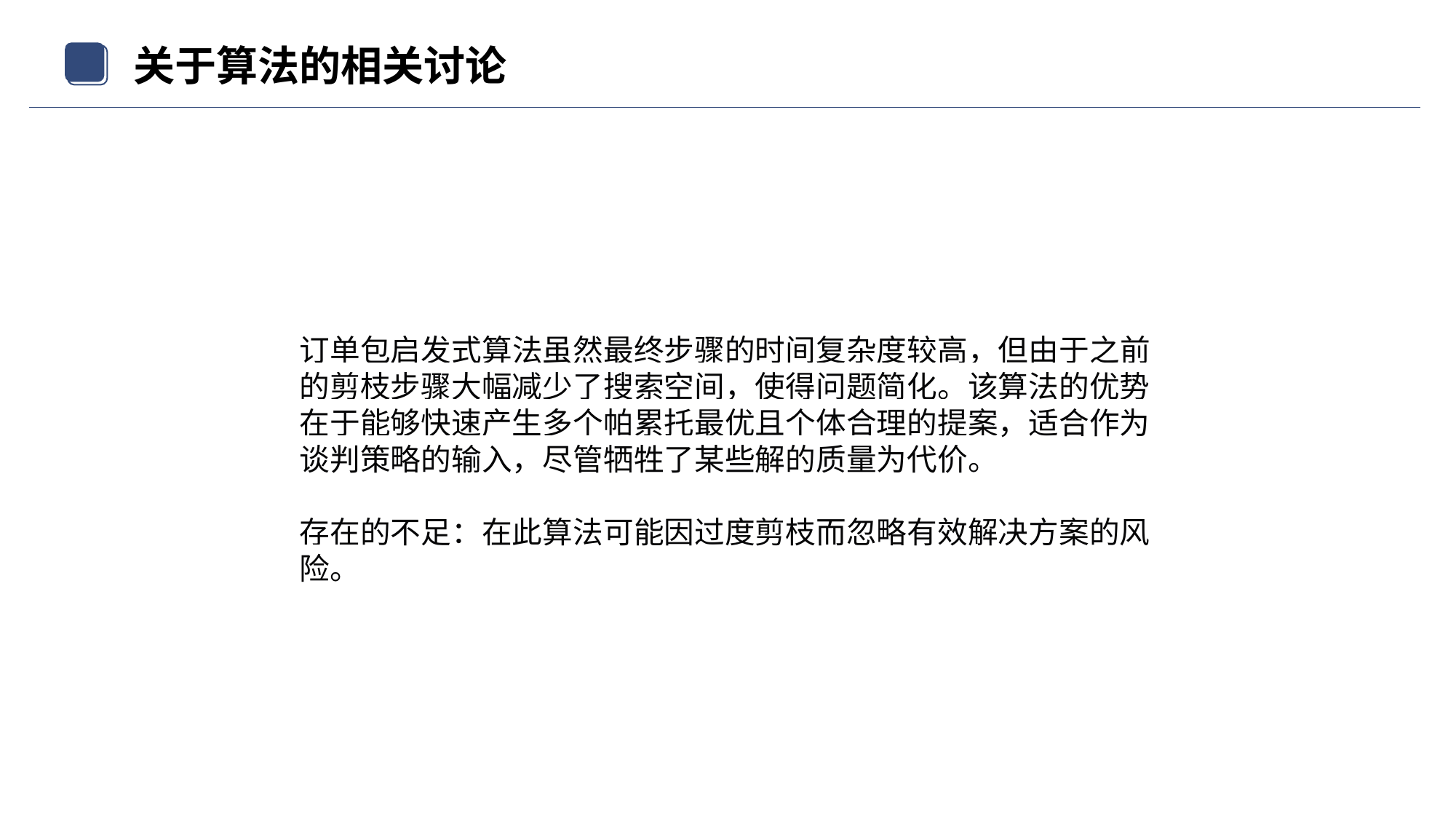

关于算法的相关讨论
订单包启发式算法虽然最终步骤的时间复杂度较高，但由于之前的剪枝步骤大幅减少了搜索空间，使得问题简化。该算法的优势在于能够快速产生多个帕累托最优且个体合理的提案，适合作为谈判策略的输入，尽管牺牲了某些解的质量为代价。

存在的不足：在此算法可能因过度剪枝而忽略有效解决方案的风险。